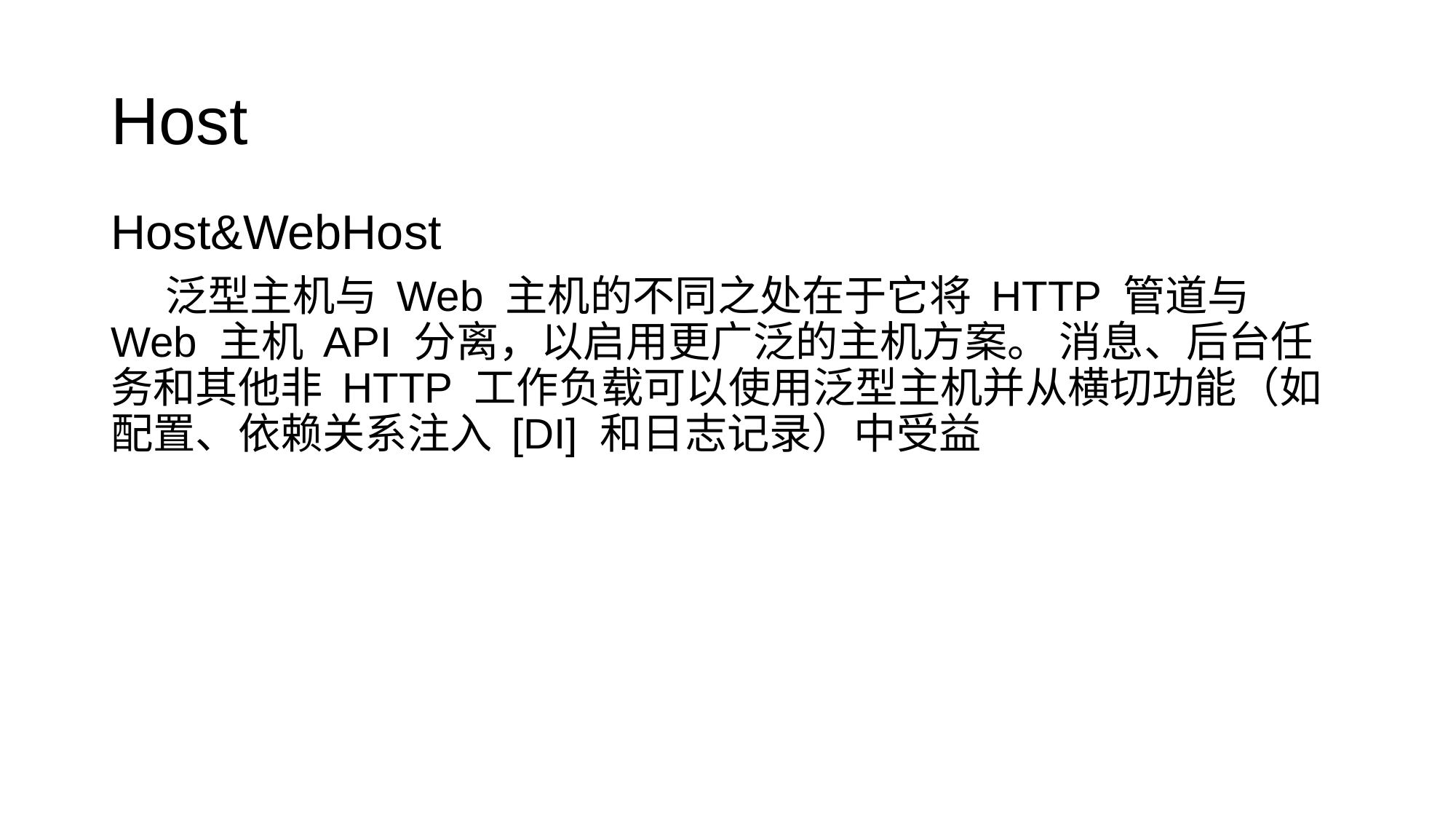

# Host
Host&WebHost
泛型主机与 Web 主机的不同之处在于它将 HTTP 管道与 Web 主机 API 分离，以启用更广泛的主机方案。 消息、后台任务和其他非 HTTP 工作负载可以使用泛型主机并从横切功能（如配置、依赖关系注入 [DI] 和日志记录）中受益